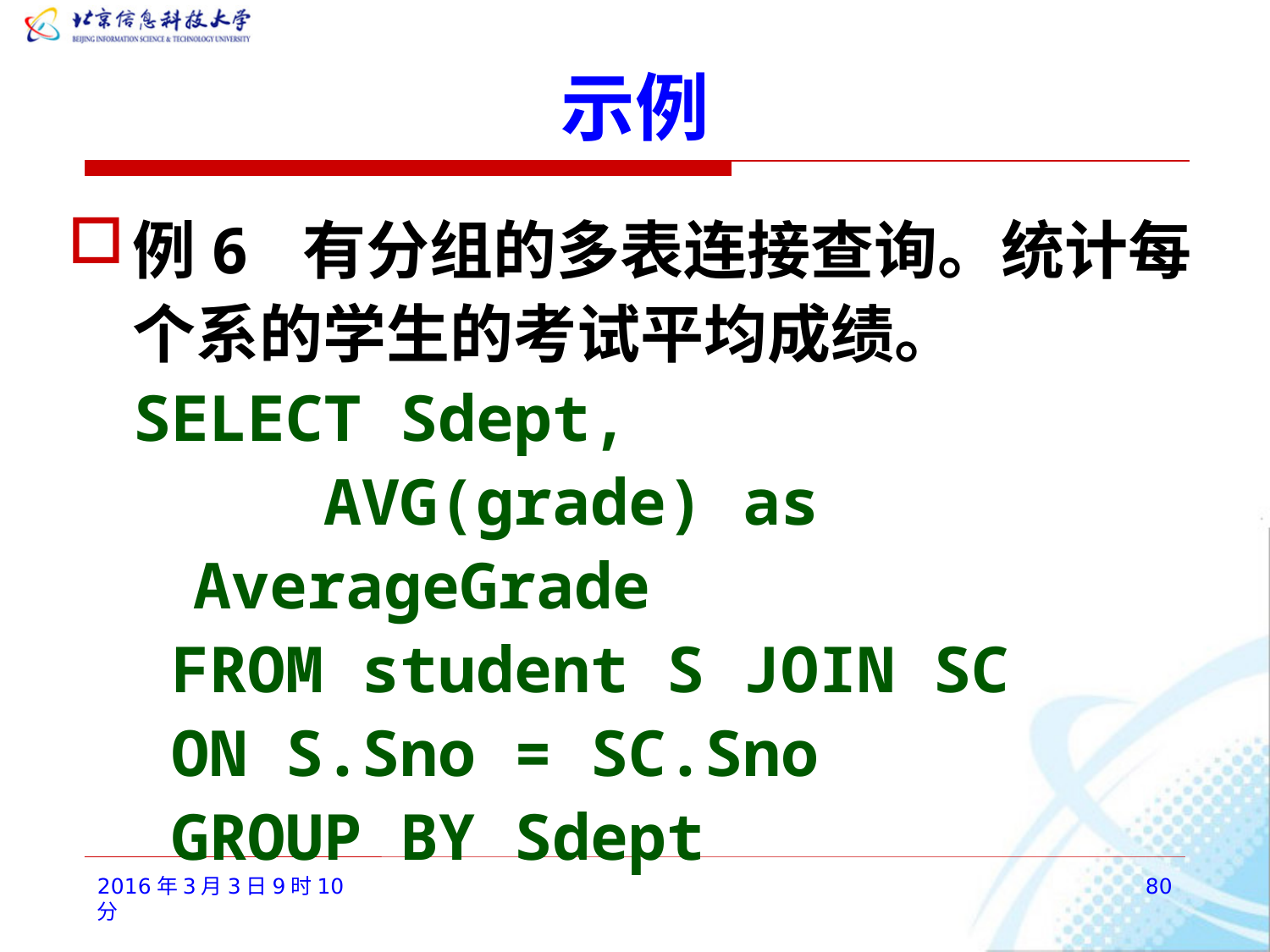

# 示例
例6 有分组的多表连接查询。统计每个系的学生的考试平均成绩。
SELECT Sdept,
     AVG(grade) as AverageGrade
 FROM student S JOIN SC
 ON S.Sno = SC.Sno
 GROUP BY Sdept
2016年3月3日9时10分
80